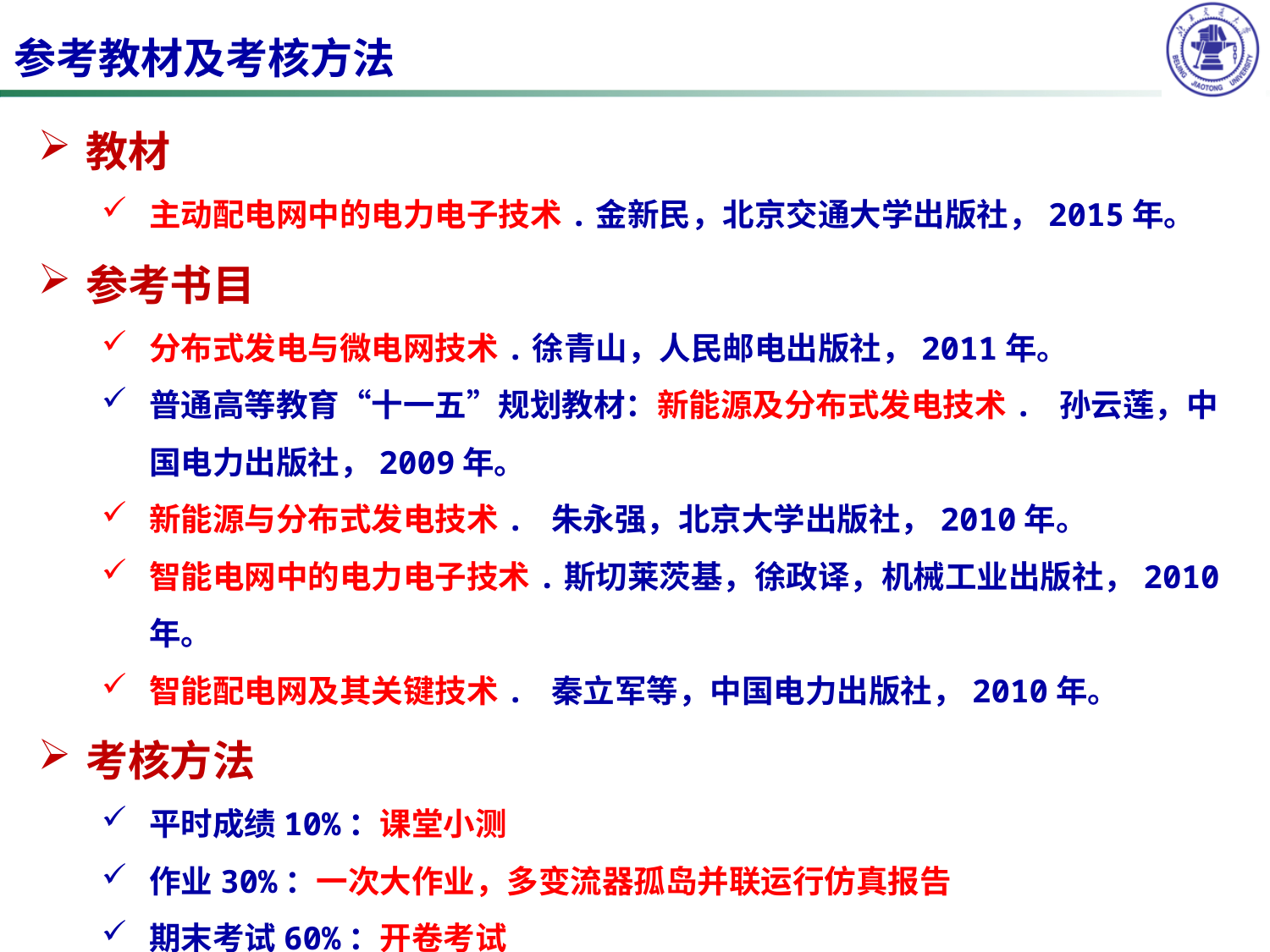

参考教材及考核方法
教材
主动配电网中的电力电子技术.金新民，北京交通大学出版社，2015年。
参考书目
分布式发电与微电网技术.徐青山，人民邮电出版社，2011年。
普通高等教育“十一五”规划教材：新能源及分布式发电技术. 孙云莲，中国电力出版社，2009年。
新能源与分布式发电技术. 朱永强，北京大学出版社，2010年。
智能电网中的电力电子技术.斯切莱茨基，徐政译，机械工业出版社，2010年。
智能配电网及其关键技术. 秦立军等，中国电力出版社，2010年。
考核方法
平时成绩10%：课堂小测
作业30%：一次大作业，多变流器孤岛并联运行仿真报告
期末考试60%：开卷考试